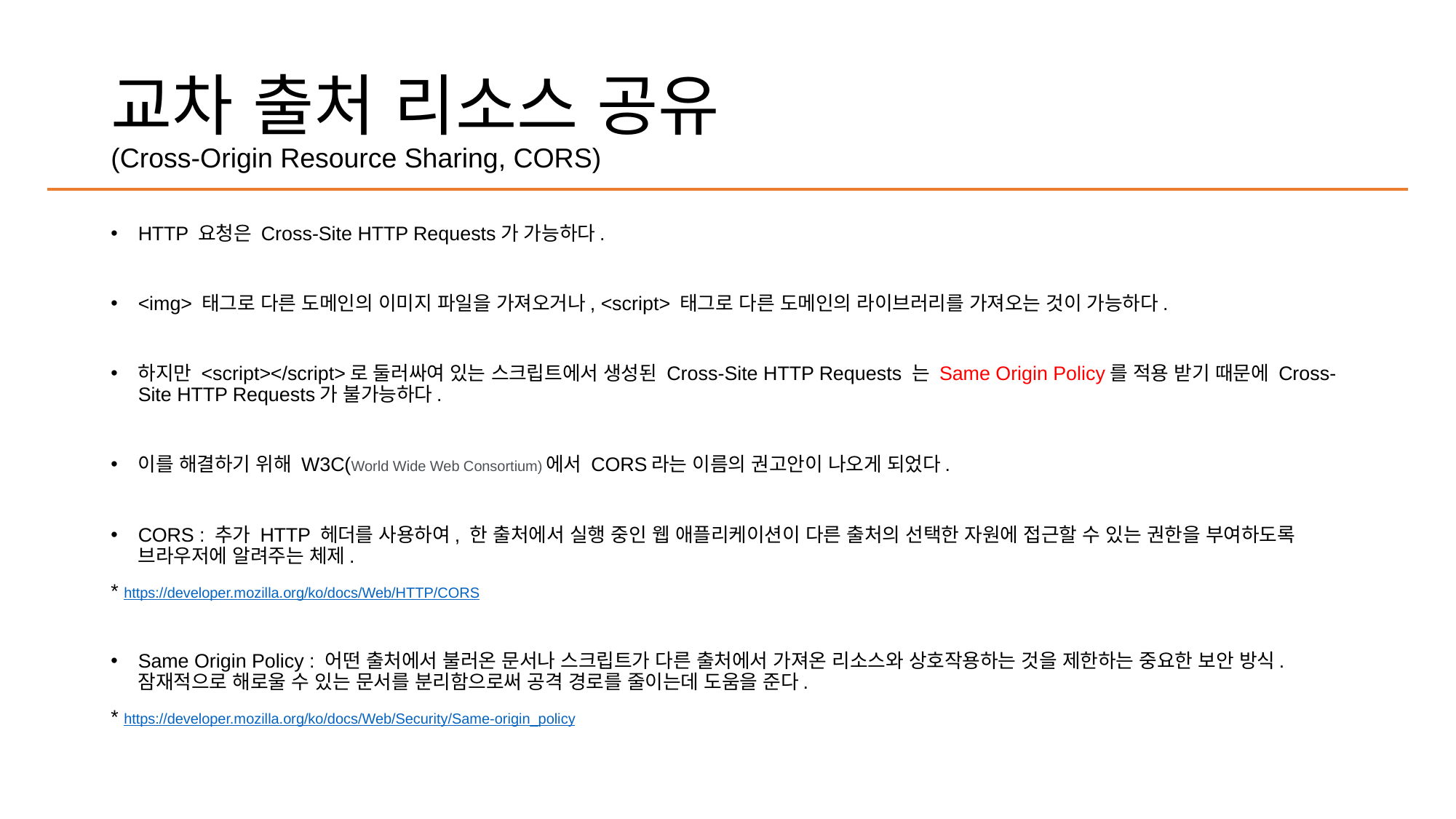

# 교차 출처 리소스 공유 (Cross-Origin Resource Sharing, CORS)
HTTP 요청은 Cross-Site HTTP Requests가 가능하다.

<img> 태그로 다른 도메인의 이미지 파일을 가져오거나, <script> 태그로 다른 도메인의 라이브러리를 가져오는 것이 가능하다.

하지만 <script></script>로 둘러싸여 있는 스크립트에서 생성된 Cross-Site HTTP Requests 는 Same Origin Policy를 적용 받기 때문에 Cross-Site HTTP Requests가 불가능하다.

이를 해결하기 위해 W3C(World Wide Web Consortium)에서 CORS라는 이름의 권고안이 나오게 되었다.

CORS : 추가 HTTP 헤더를 사용하여, 한 출처에서 실행 중인 웹 애플리케이션이 다른 출처의 선택한 자원에 접근할 수 있는 권한을 부여하도록 브라우저에 알려주는 체제.
* https://developer.mozilla.org/ko/docs/Web/HTTP/CORS

Same Origin Policy : 어떤 출처에서 불러온 문서나 스크립트가 다른 출처에서 가져온 리소스와 상호작용하는 것을 제한하는 중요한 보안 방식. 잠재적으로 해로울 수 있는 문서를 분리함으로써 공격 경로를 줄이는데 도움을 준다.
* https://developer.mozilla.org/ko/docs/Web/Security/Same-origin_policy